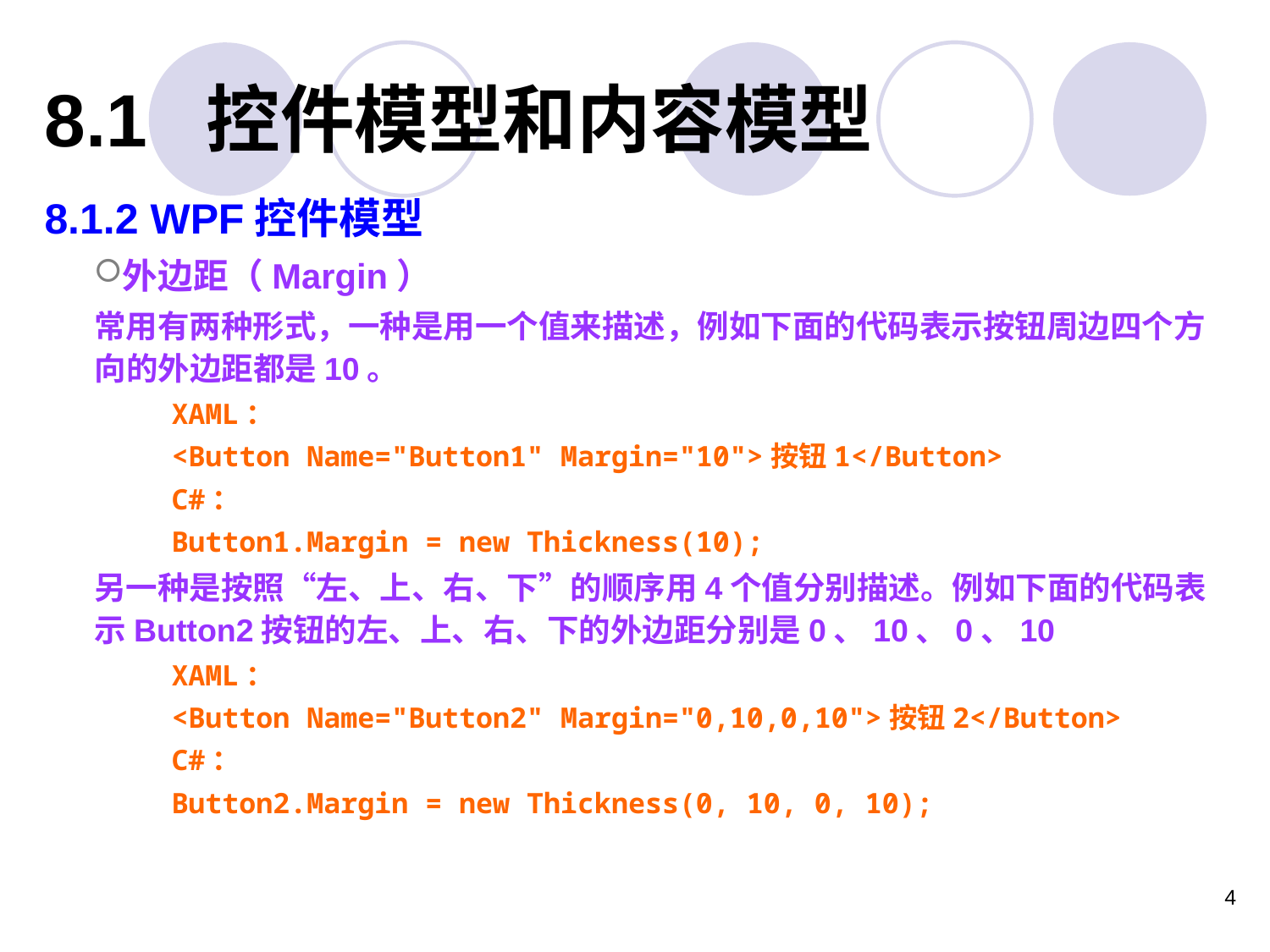

8.1  控件模型和内容模型
8.1.2 WPF控件模型
外边距（Margin）
常用有两种形式，一种是用一个值来描述，例如下面的代码表示按钮周边四个方向的外边距都是10。
XAML：
<Button Name="Button1" Margin="10">按钮1</Button>
C#：
Button1.Margin = new Thickness(10);
另一种是按照“左、上、右、下”的顺序用4个值分别描述。例如下面的代码表示Button2按钮的左、上、右、下的外边距分别是0、10、0、10
XAML：
<Button Name="Button2" Margin="0,10,0,10">按钮2</Button>
C#：
Button2.Margin = new Thickness(0, 10, 0, 10);
4